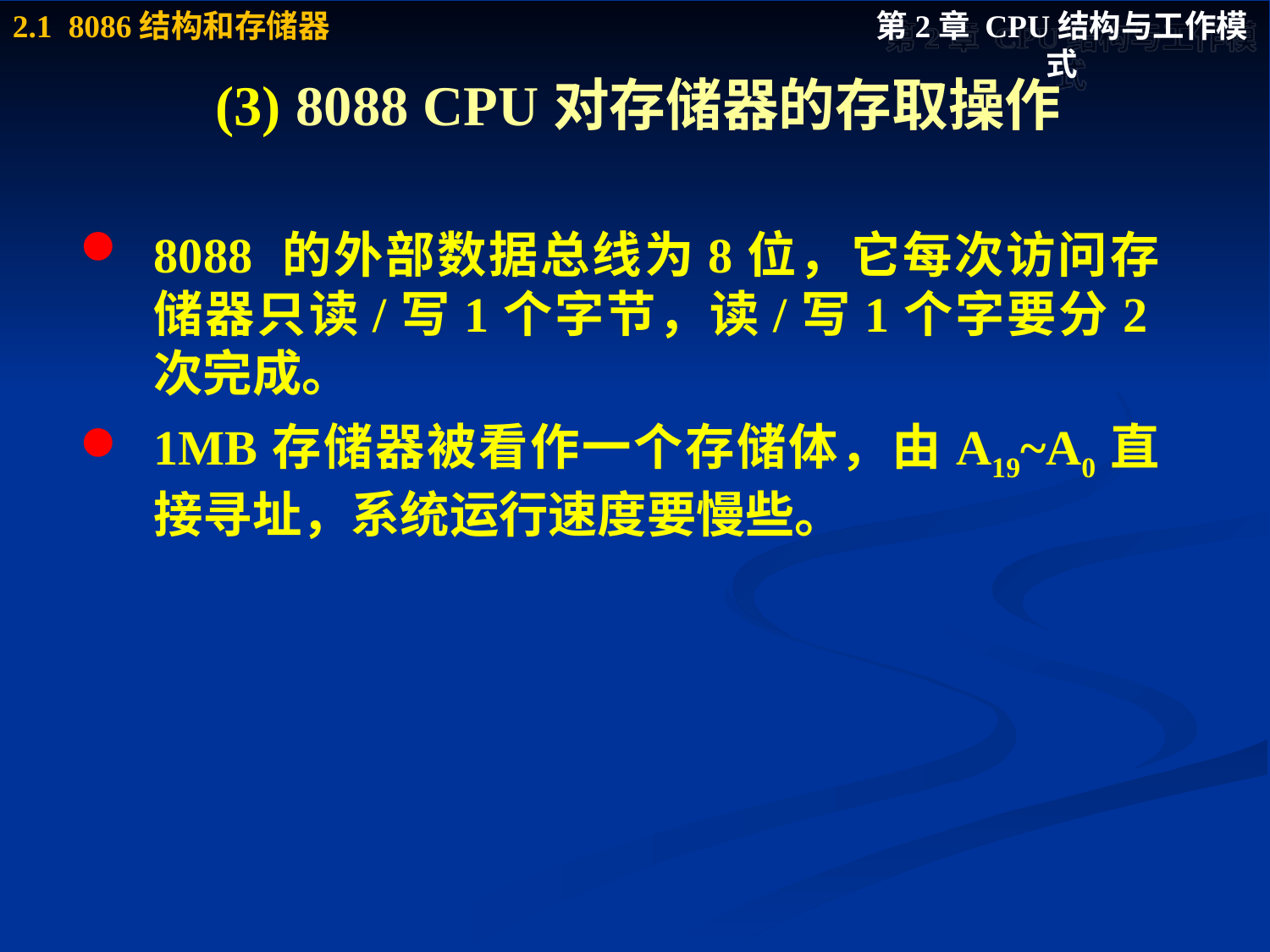

# (3) 8088 CPU对存储器的存取操作
8088 的外部数据总线为8位，它每次访问存储器只读/写1个字节，读/写1个字要分2次完成。
1MB存储器被看作一个存储体，由A19~A0直接寻址，系统运行速度要慢些。